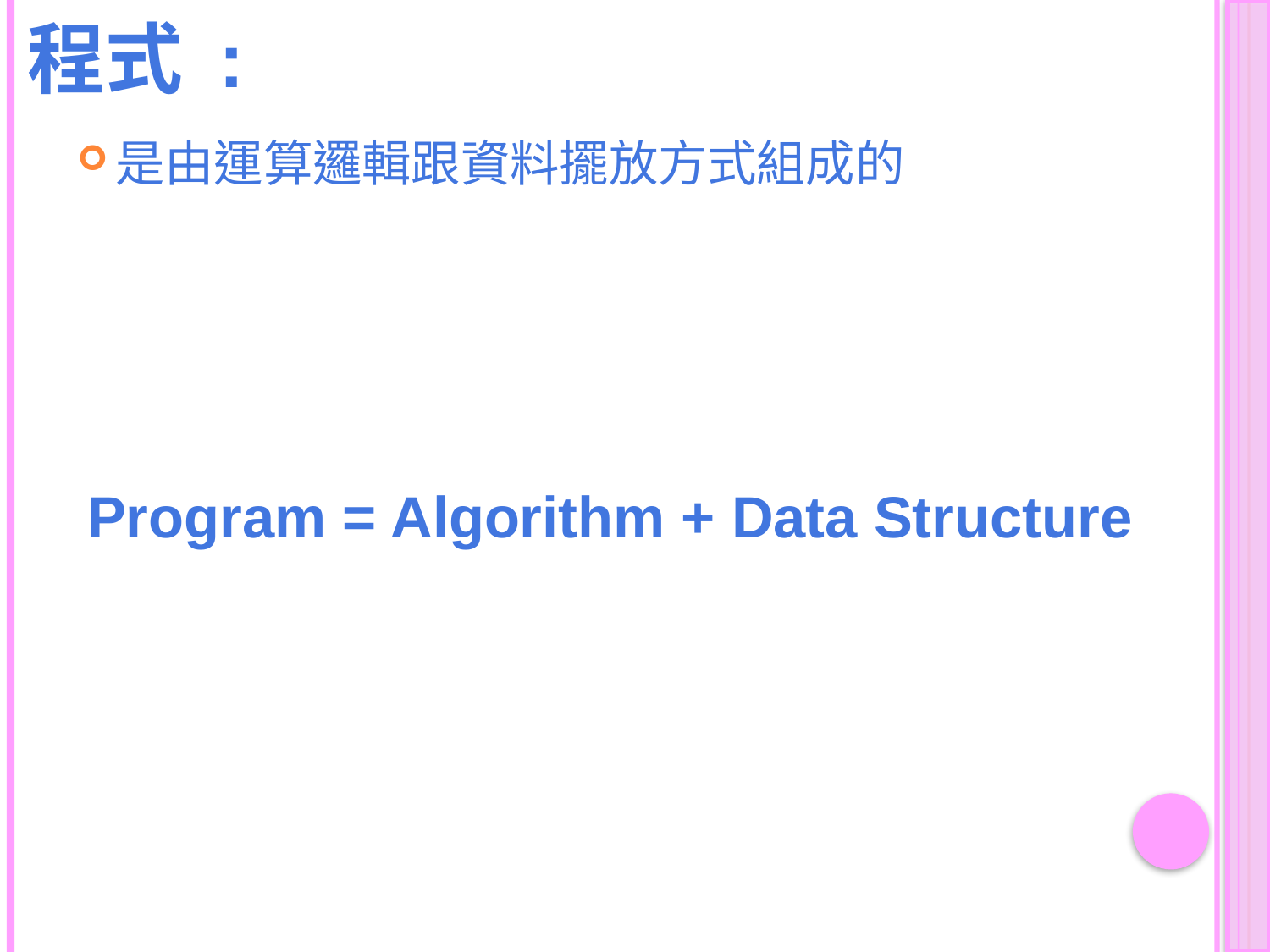

# 程式 :
是由運算邏輯跟資料擺放方式組成的

Program = Algorithm + Data Structure